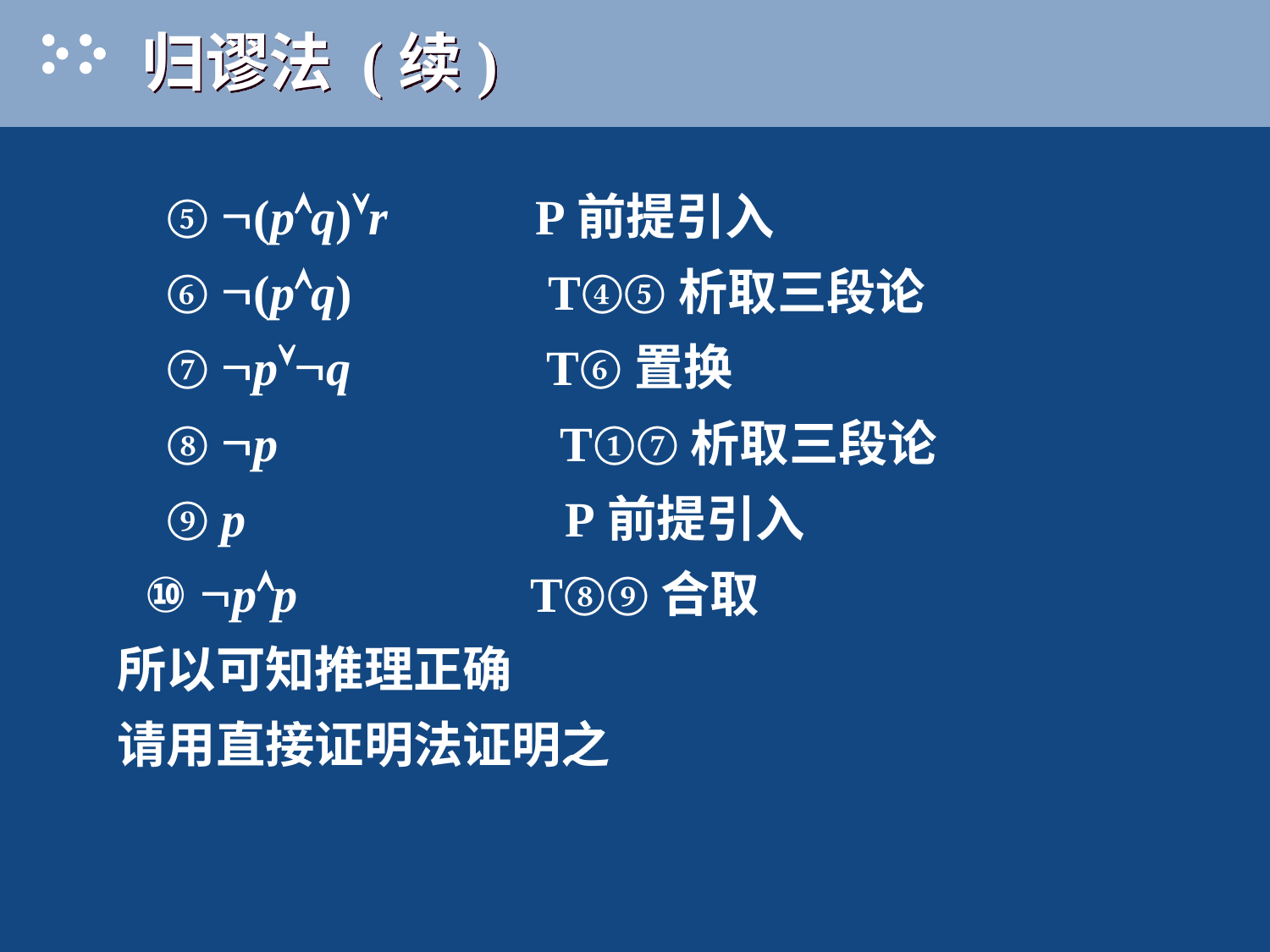

# 归谬法 (续)
    ⑤ ¬(p∧q)∨r            P前提引入
    ⑥ ¬(p∧q)                T④⑤析取三段论
    ⑦ ¬p∨¬q                T⑥置换
    ⑧ ¬p                       T①⑦析取三段论
    ⑨ p                          P前提引入
  ⑩ ¬p∧p                   T⑧⑨合取
所以可知推理正确
请用直接证明法证明之